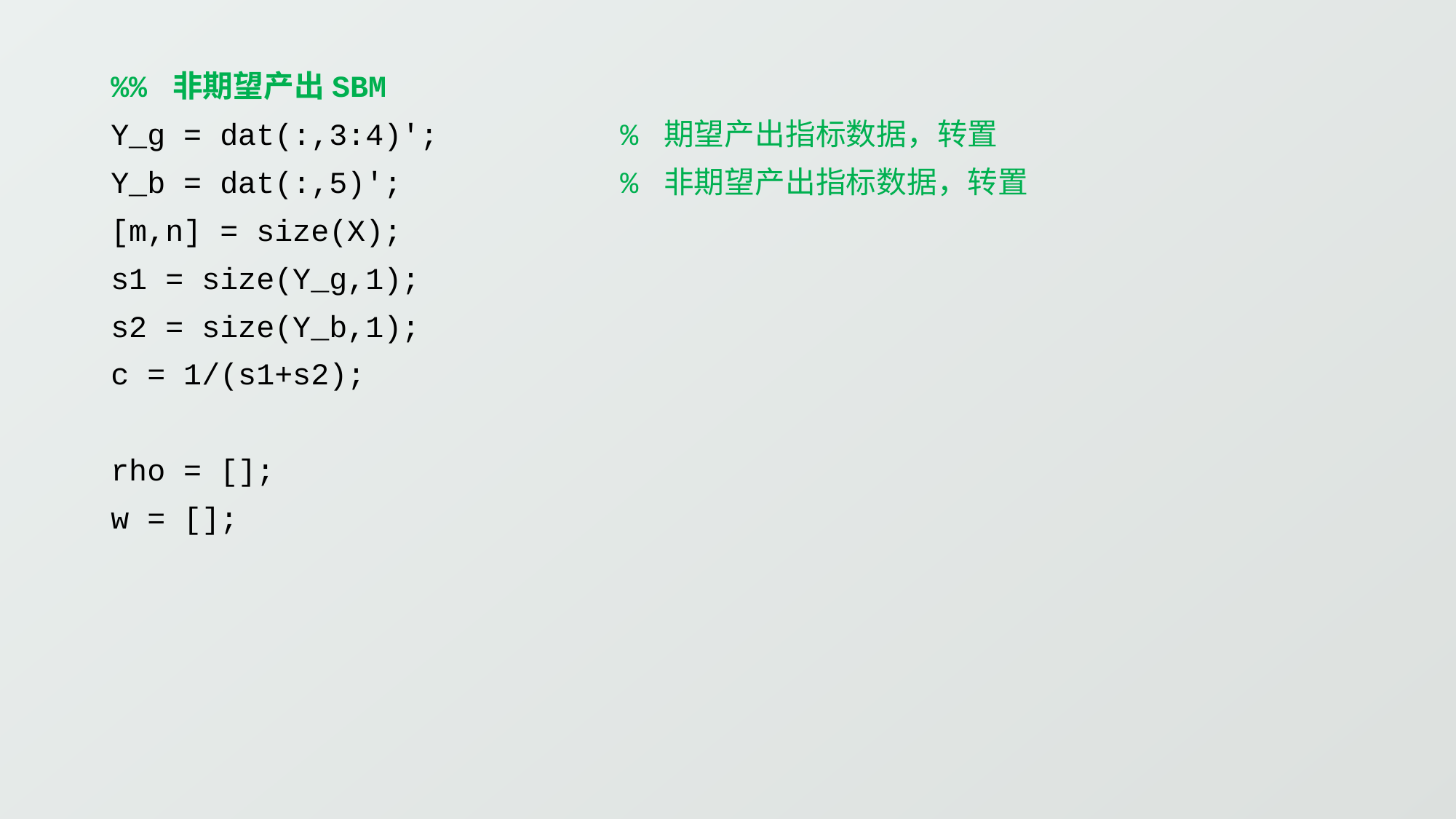

%% 非期望产出SBM
Y_g = dat(:,3:4)';          % 期望产出指标数据，转置
Y_b = dat(:,5)';            % 非期望产出指标数据，转置
[m,n] = size(X);
s1 = size(Y_g,1);
s2 = size(Y_b,1);
c = 1/(s1+s2);

rho = [];
w = [];